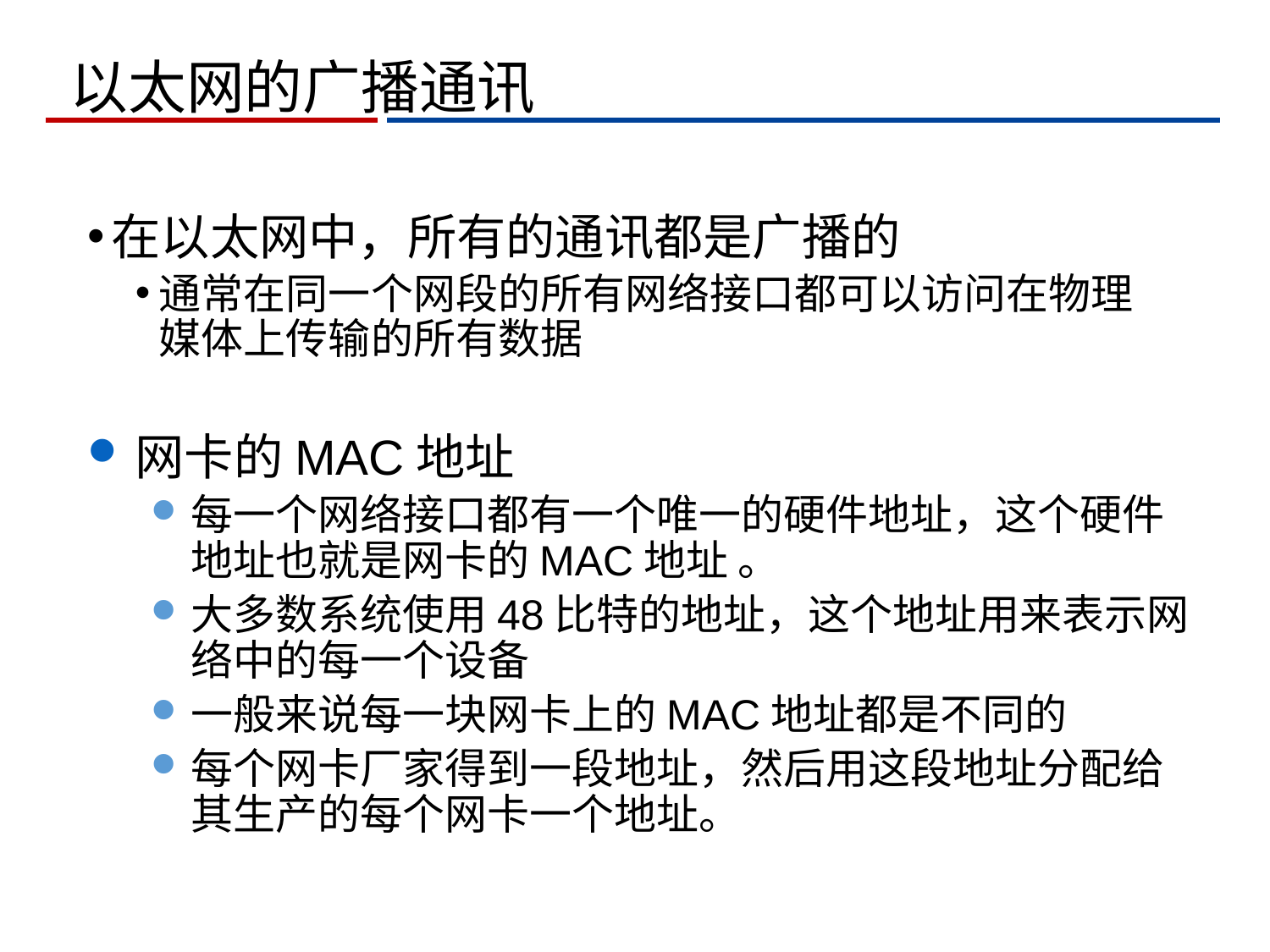

# 以太网的广播通讯

在以太网中，所有的通讯都是广播的
通常在同一个网段的所有网络接口都可以访问在物理媒体上传输的所有数据
网卡的MAC地址
每一个网络接口都有一个唯一的硬件地址，这个硬件地址也就是网卡的MAC地址 。
大多数系统使用48比特的地址，这个地址用来表示网络中的每一个设备
一般来说每一块网卡上的MAC地址都是不同的
每个网卡厂家得到一段地址，然后用这段地址分配给其生产的每个网卡一个地址。
9